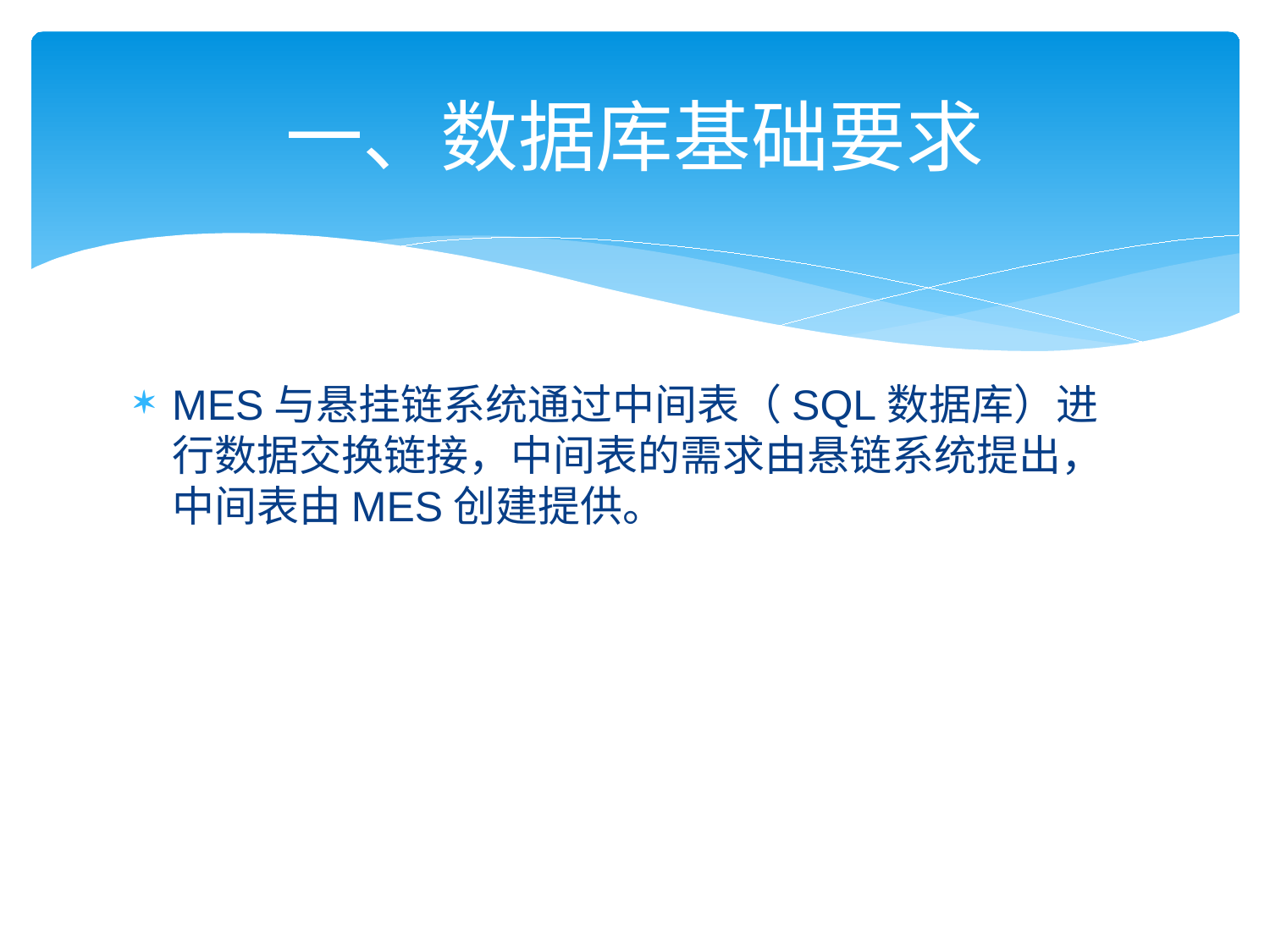

# 一、数据库基础要求
MES与悬挂链系统通过中间表（SQL数据库）进行数据交换链接，中间表的需求由悬链系统提出，中间表由MES创建提供。